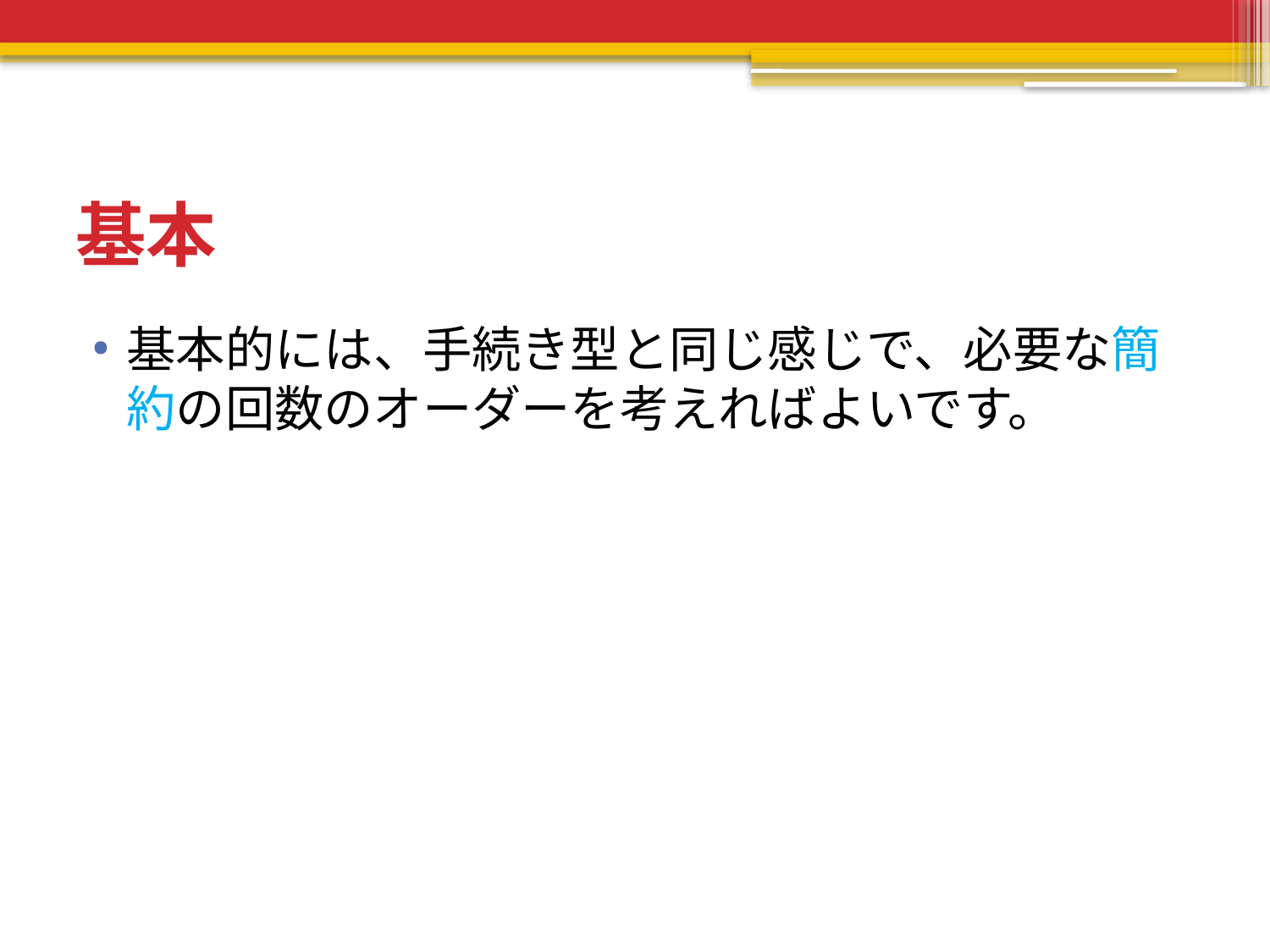

# 基本
基本的には、手続き型と同じ感じで、必要な簡約の回数のオーダーを考えればよいです。